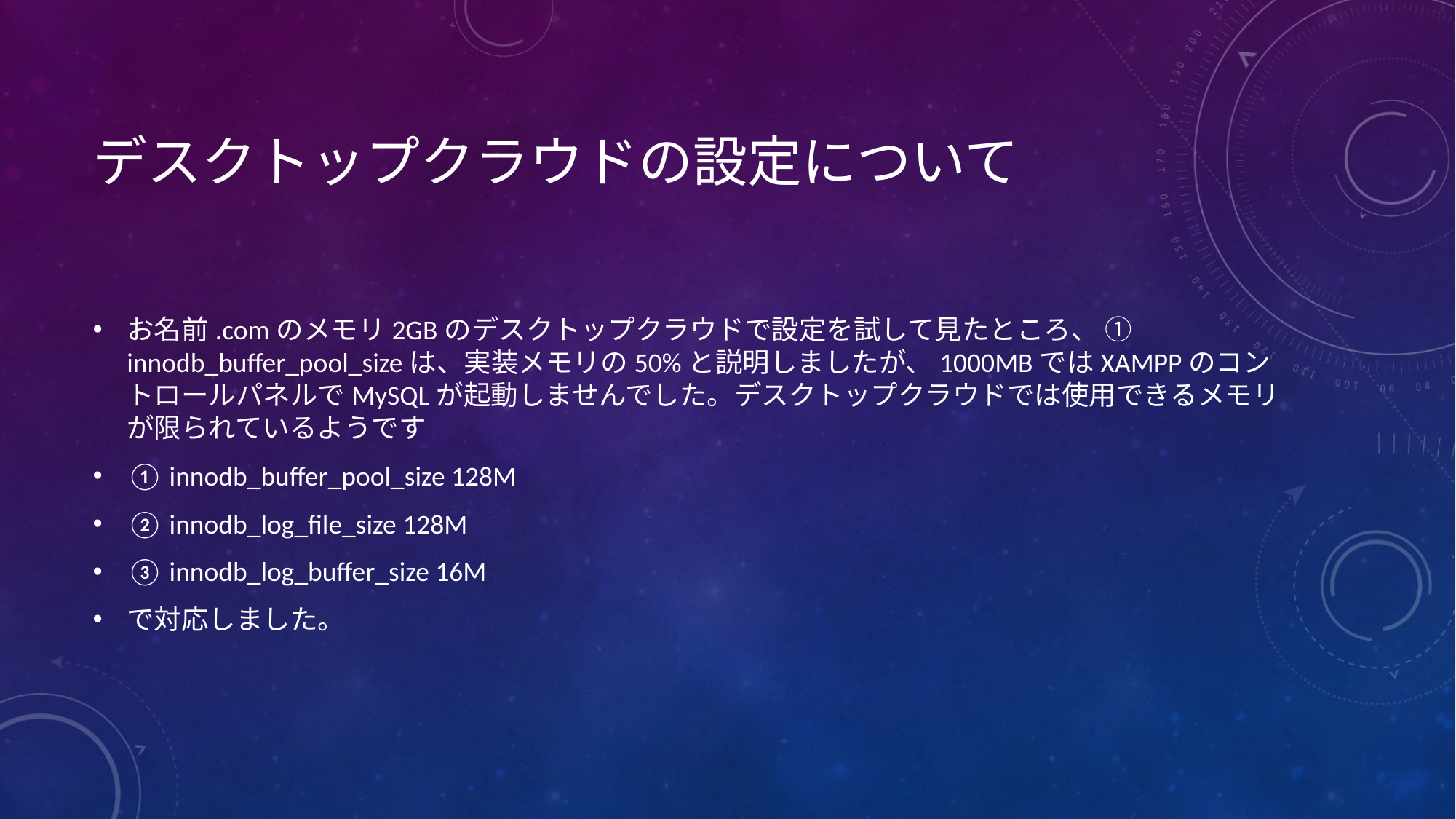

# デスクトップクラウドの設定について
お名前.comのメモリ2GBのデスクトップクラウドで設定を試して見たところ、 ① innodb_buffer_pool_sizeは、実装メモリの50%と説明しましたが、1000MBではXAMPPのコントロールパネルでMySQLが起動しませんでした。デスクトップクラウドでは使用できるメモリが限られているようです
① innodb_buffer_pool_size 128M
② innodb_log_file_size 128M
③ innodb_log_buffer_size 16M
で対応しました。